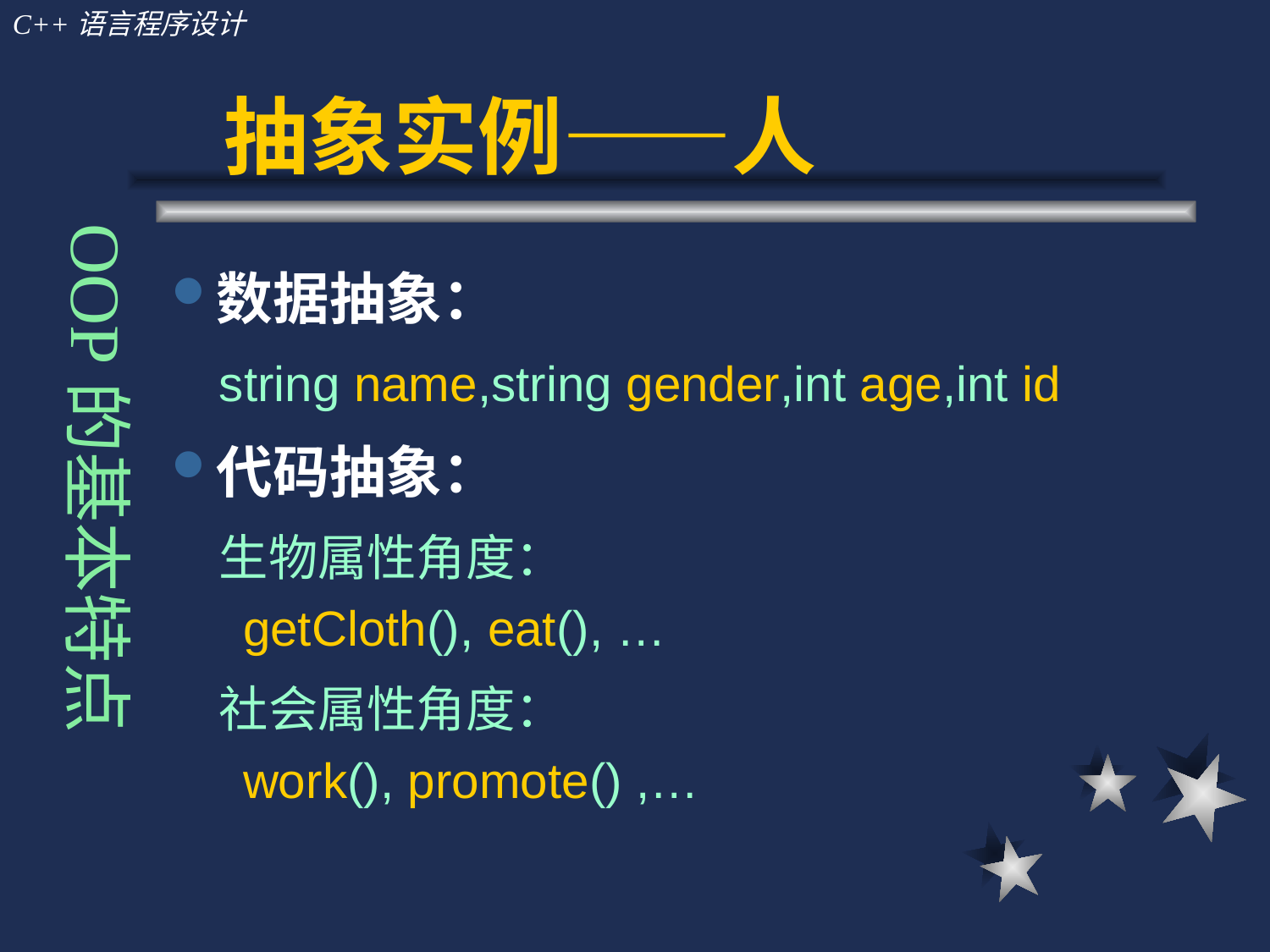

# 抽象实例——人
OOP的基本特点
数据抽象：
string name,string gender,int age,int id
代码抽象：
生物属性角度：
getCloth(), eat(), …
社会属性角度：
work(), promote() ,…
7